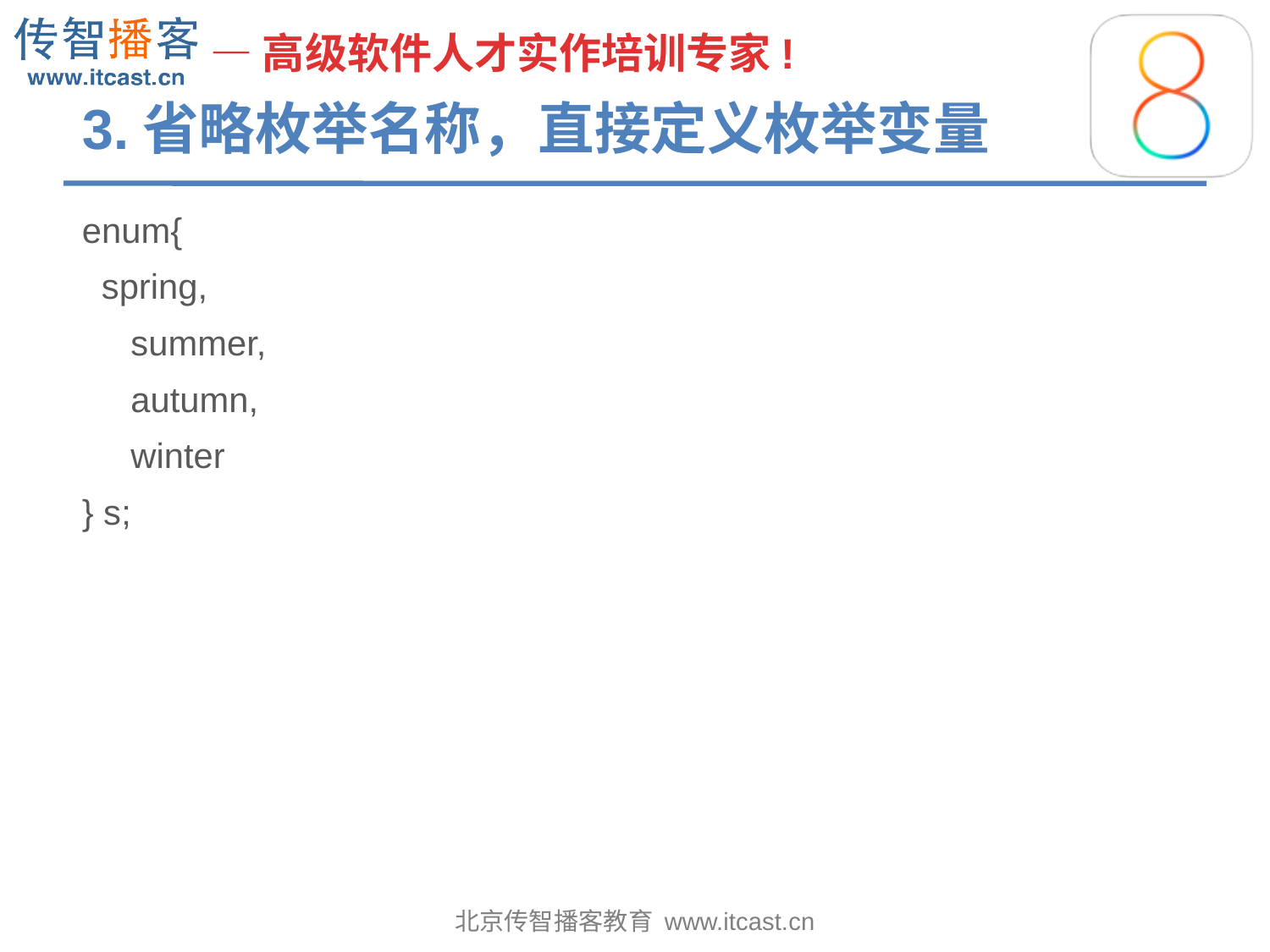

# 3.省略枚举名称，直接定义枚举变量
enum{
  spring,
     summer,
     autumn,
     winter
} s;